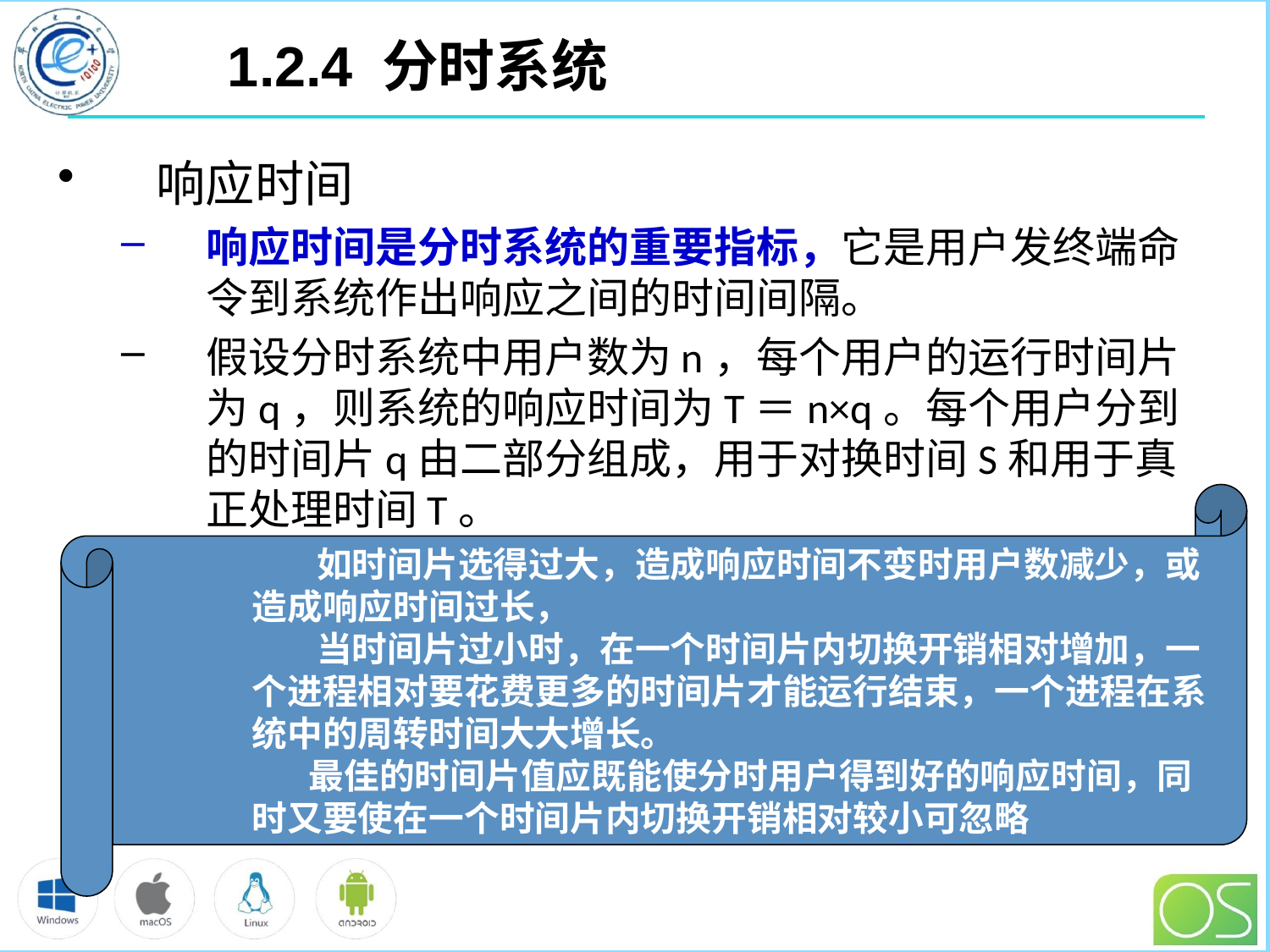

# 1.2.4 分时系统
响应时间
响应时间是分时系统的重要指标，它是用户发终端命令到系统作出响应之间的时间间隔。
假设分时系统中用户数为n，每个用户的运行时间片为q，则系统的响应时间为T＝n×q。每个用户分到的时间片q由二部分组成，用于对换时间S和用于真正处理时间T。
分时系统中时间片q的选择是一个复杂和关键的任务
       如时间片选得过大，造成响应时间不变时用户数减少，或造成响应时间过长，
       当时间片过小时，在一个时间片内切换开销相对增加，一个进程相对要花费更多的时间片才能运行结束，一个进程在系统中的周转时间大大增长。
      最佳的时间片值应既能使分时用户得到好的响应时间，同时又要使在一个时间片内切换开销相对较小可忽略